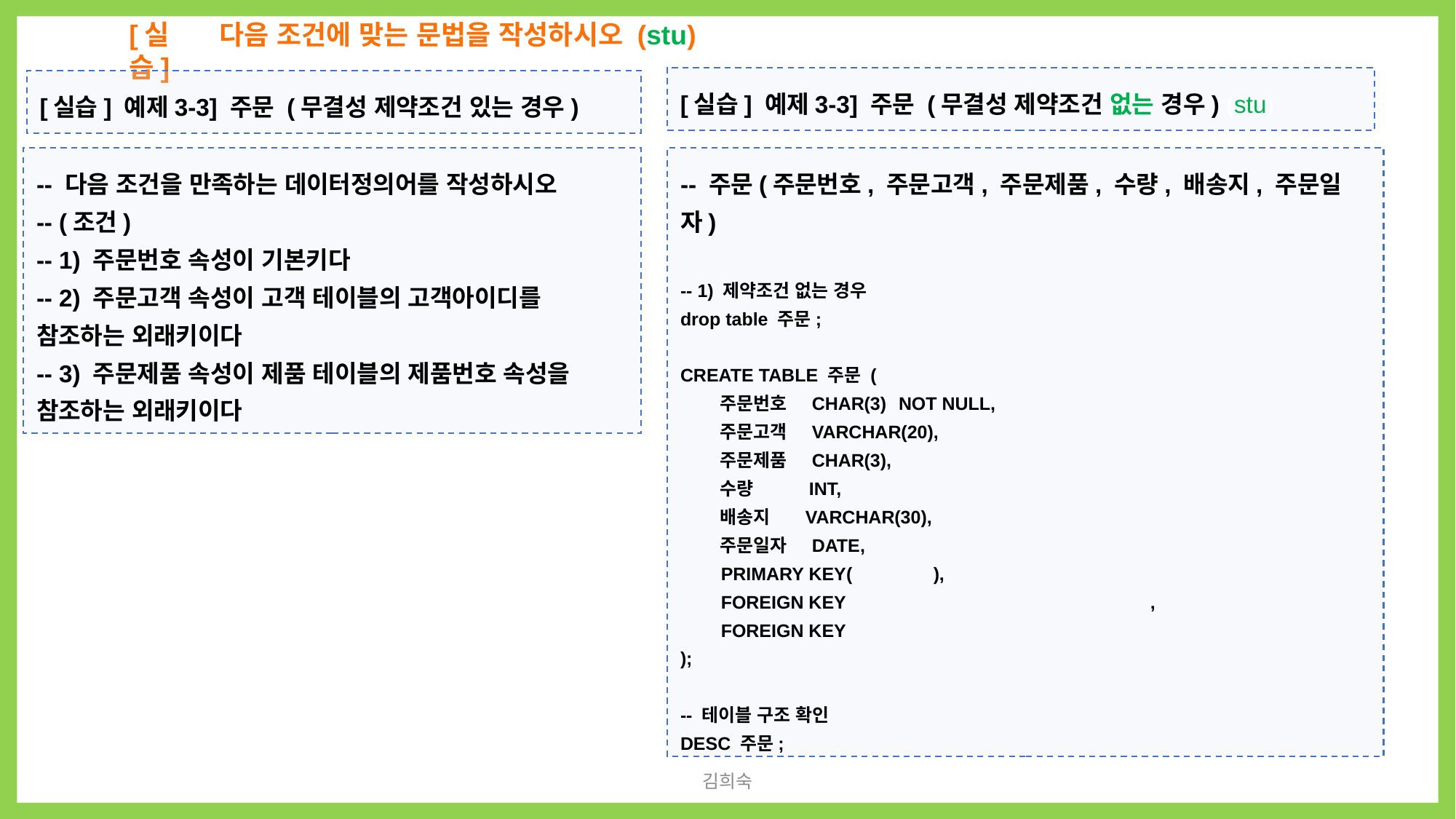

# 다음 조건에 맞는 문법을 작성하시오 (stu)
[실습] 예제3-3] 주문 (무결성 제약조건 없는 경우) (stu)
[실습] 예제3-3] 주문 (무결성 제약조건 있는 경우)
-- 주문(주문번호, 주문고객, 주문제품, 수량, 배송지, 주문일자)
-- 1) 제약조건 없는 경우
drop table 주문;

CREATE TABLE 주문 (
       주문번호    CHAR(3)	NOT NULL,
       주문고객    VARCHAR(20),
       주문제품    CHAR(3),
       수량          INT,
       배송지      VARCHAR(30),
       주문일자    DATE,
        PRIMARY KEY(                ),
        FOREIGN KEY                                                            ,
        FOREIGN KEY
);

-- 테이블 구조 확인
DESC 주문;
-- 다음 조건을 만족하는 데이터정의어를 작성하시오
-- (조건)
-- 1) 주문번호 속성이 기본키다
-- 2) 주문고객 속성이 고객 테이블의 고객아이디를 참조하는 외래키이다
-- 3) 주문제품 속성이 제품 테이블의 제품번호 속성을 참조하는 외래키이다
김희숙